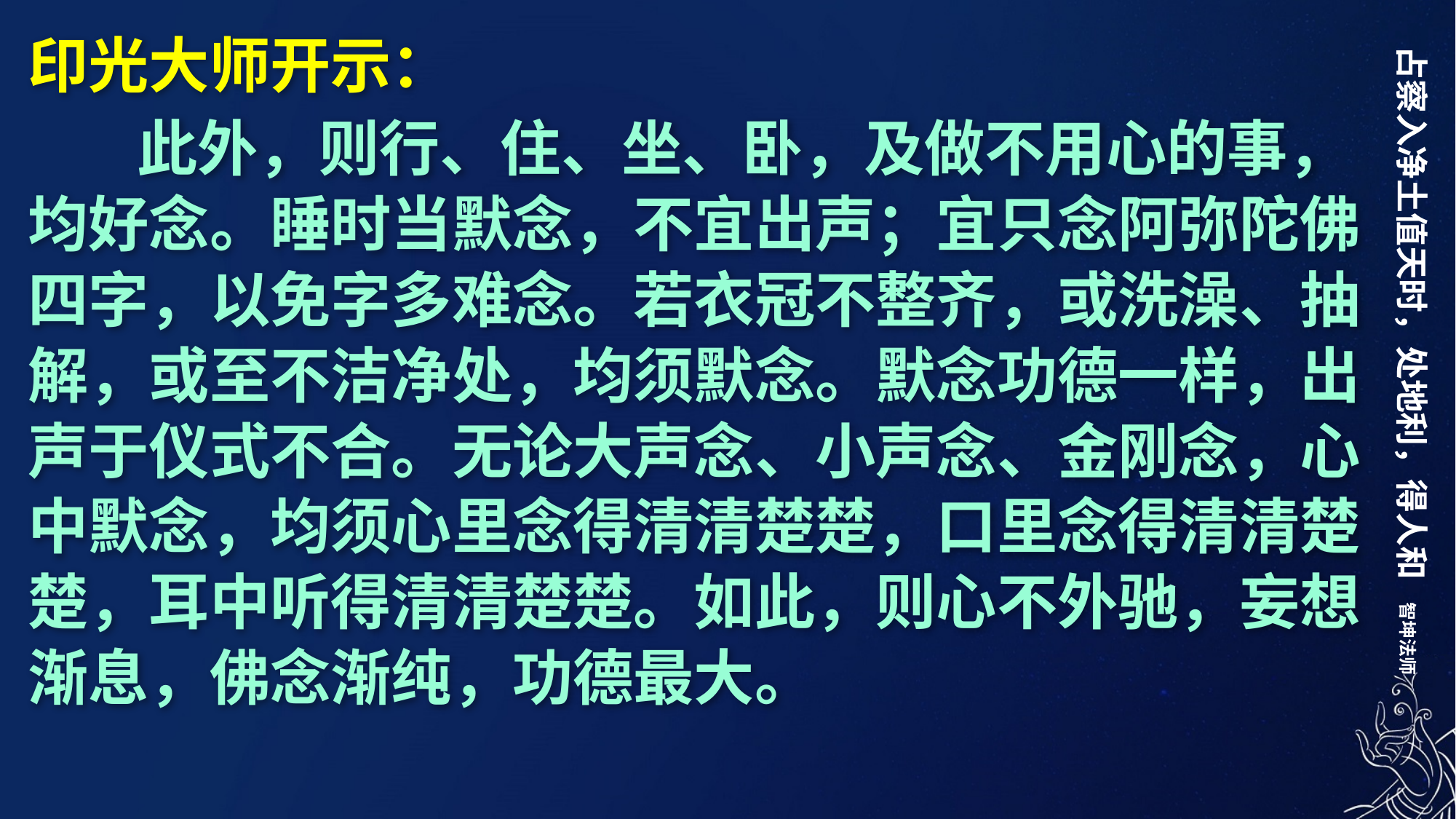

印光大师开示：
	此外，则行、住、坐、卧，及做不用心的事，均好念。睡时当默念，不宜出声；宜只念阿弥陀佛四字，以免字多难念。若衣冠不整齐，或洗澡、抽解，或至不洁净处，均须默念。默念功德一样，出声于仪式不合。无论大声念、小声念、金刚念，心中默念，均须心里念得清清楚楚，口里念得清清楚楚，耳中听得清清楚楚。如此，则心不外驰，妄想渐息，佛念渐纯，功德最大。